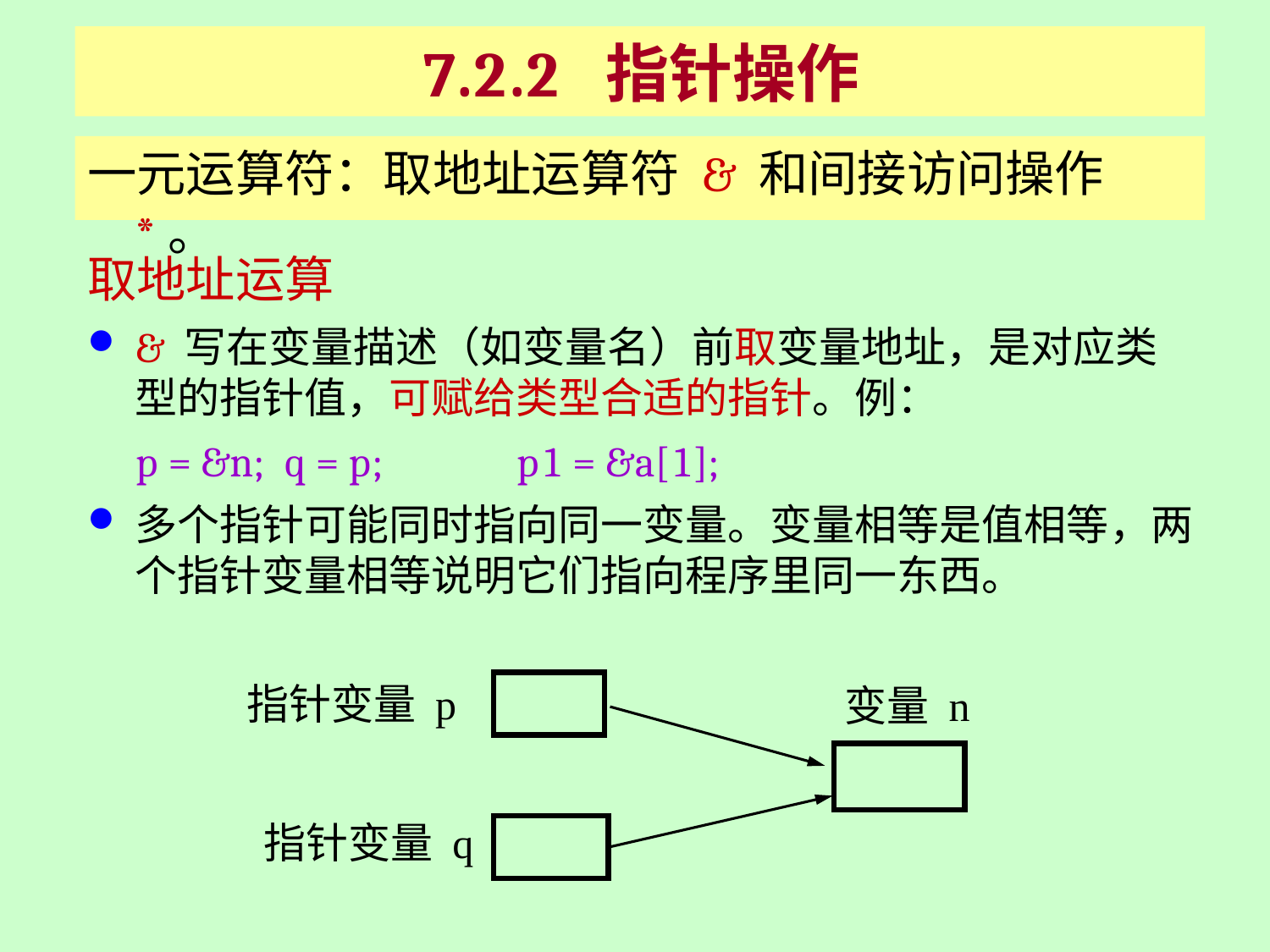

# 7.2.2  指针操作
一元运算符：取地址运算符 & 和间接访问操作 *。
取地址运算
& 写在变量描述（如变量名）前取变量地址，是对应类型的指针值，可赋给类型合适的指针。例：
	p = &n;  q = p;  	p1 = &a[1];
多个指针可能同时指向同一变量。变量相等是值相等，两个指针变量相等说明它们指向程序里同一东西。
指针变量 p

变量 n

指针变量 q

16